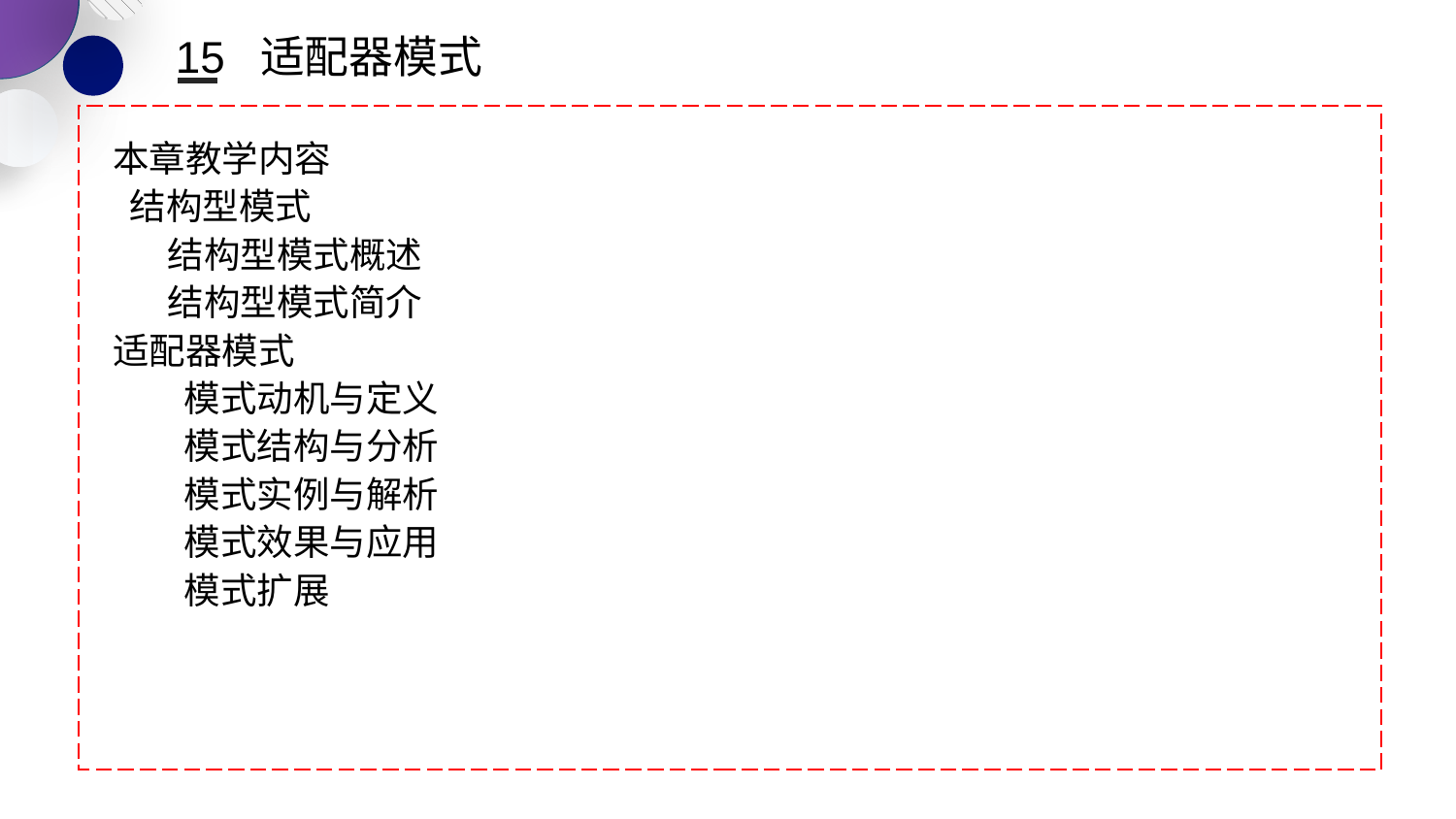

15  适配器模式

本章教学内容
 结构型模式
结构型模式概述
结构型模式简介
适配器模式
 模式动机与定义
 模式结构与分析
 模式实例与解析
 模式效果与应用
 模式扩展